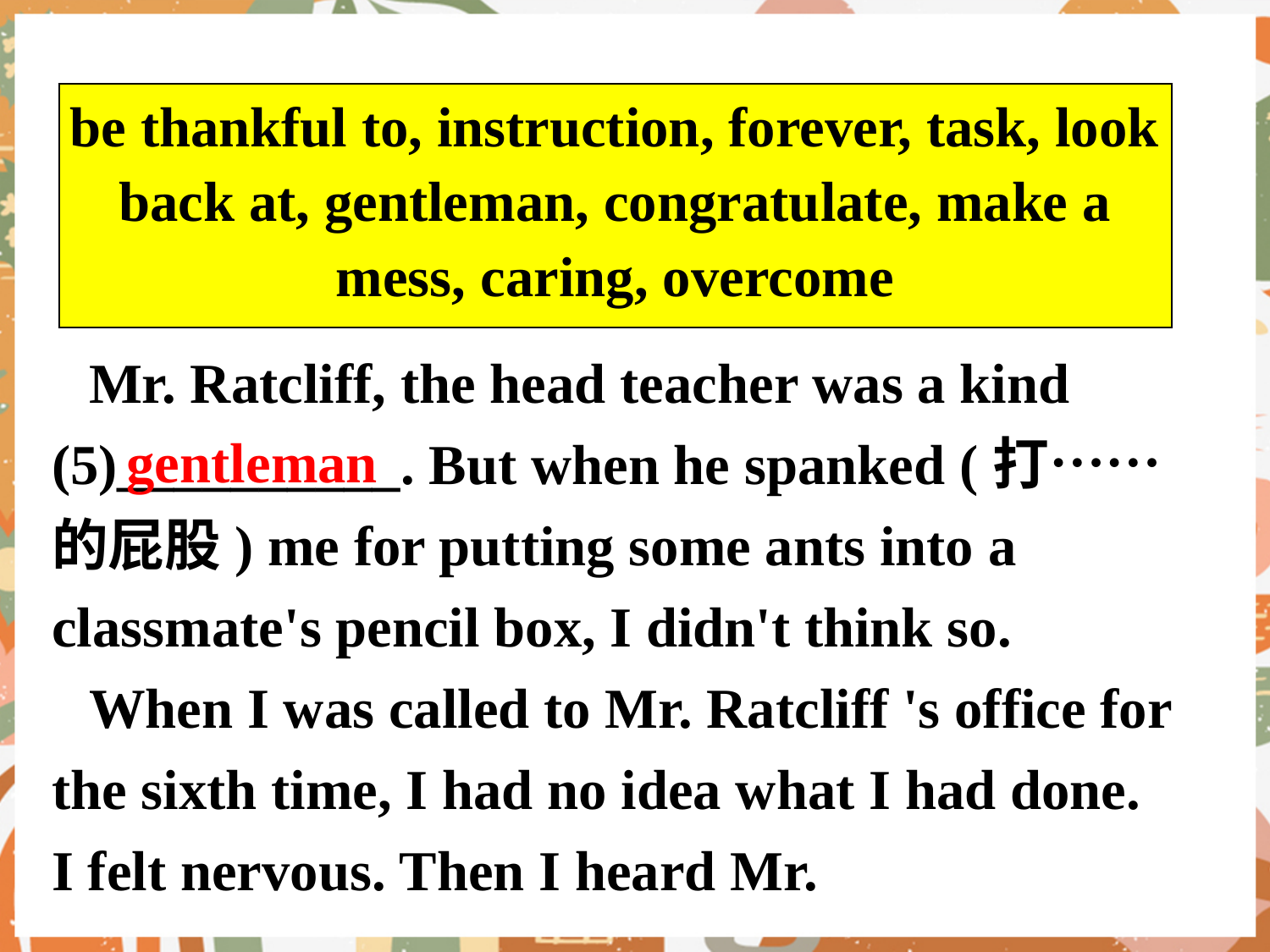

| be thankful to, instruction, forever, task, look back at, gentleman, congratulate, make a mess, caring, overcome |
| --- |
Mr. Ratcliff, the head teacher was a kind (5)__________. But when he spanked (打……的屁股) me for putting some ants into a classmate's pencil box, I didn't think so.
When I was called to Mr. Ratcliff 's office for the sixth time, I had no idea what I had done. I felt nervous. Then I heard Mr.
gentleman